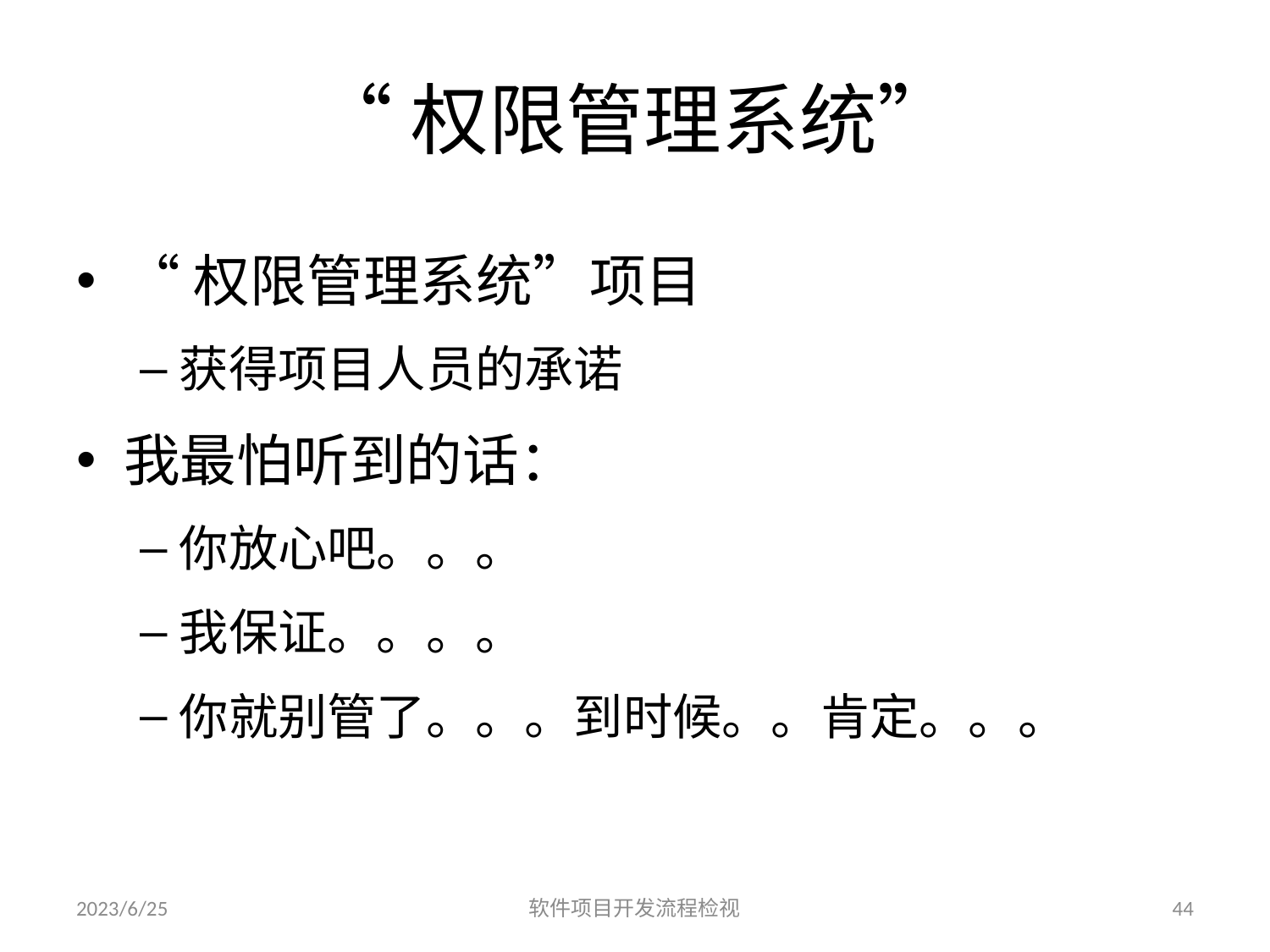

# “权限管理系统”
“权限管理系统”项目
获得项目人员的承诺
我最怕听到的话：
你放心吧。。。
我保证。。。。
你就别管了。。。到时候。。肯定。。。
2023/6/25
软件项目开发流程检视
44